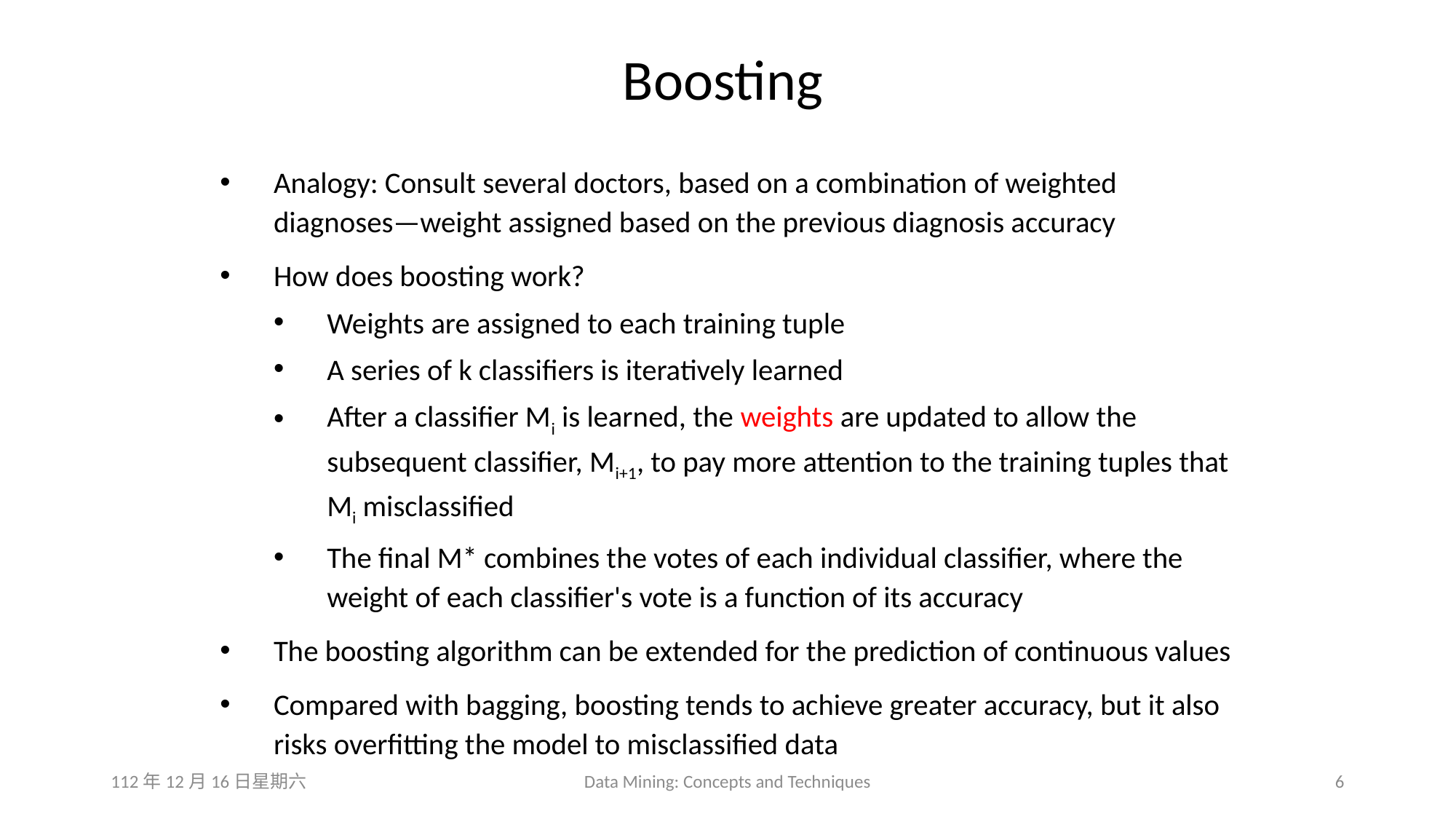

# Boosting
Analogy: Consult several doctors, based on a combination of weighted diagnoses—weight assigned based on the previous diagnosis accuracy
How does boosting work?
Weights are assigned to each training tuple
A series of k classifiers is iteratively learned
After a classifier Mi is learned, the weights are updated to allow the subsequent classifier, Mi+1, to pay more attention to the training tuples that Mi misclassified
The final M* combines the votes of each individual classifier, where the weight of each classifier's vote is a function of its accuracy
The boosting algorithm can be extended for the prediction of continuous values
Compared with bagging, boosting tends to achieve greater accuracy, but it also risks overfitting the model to misclassified data
112年12月16日星期六
Data Mining: Concepts and Techniques
6